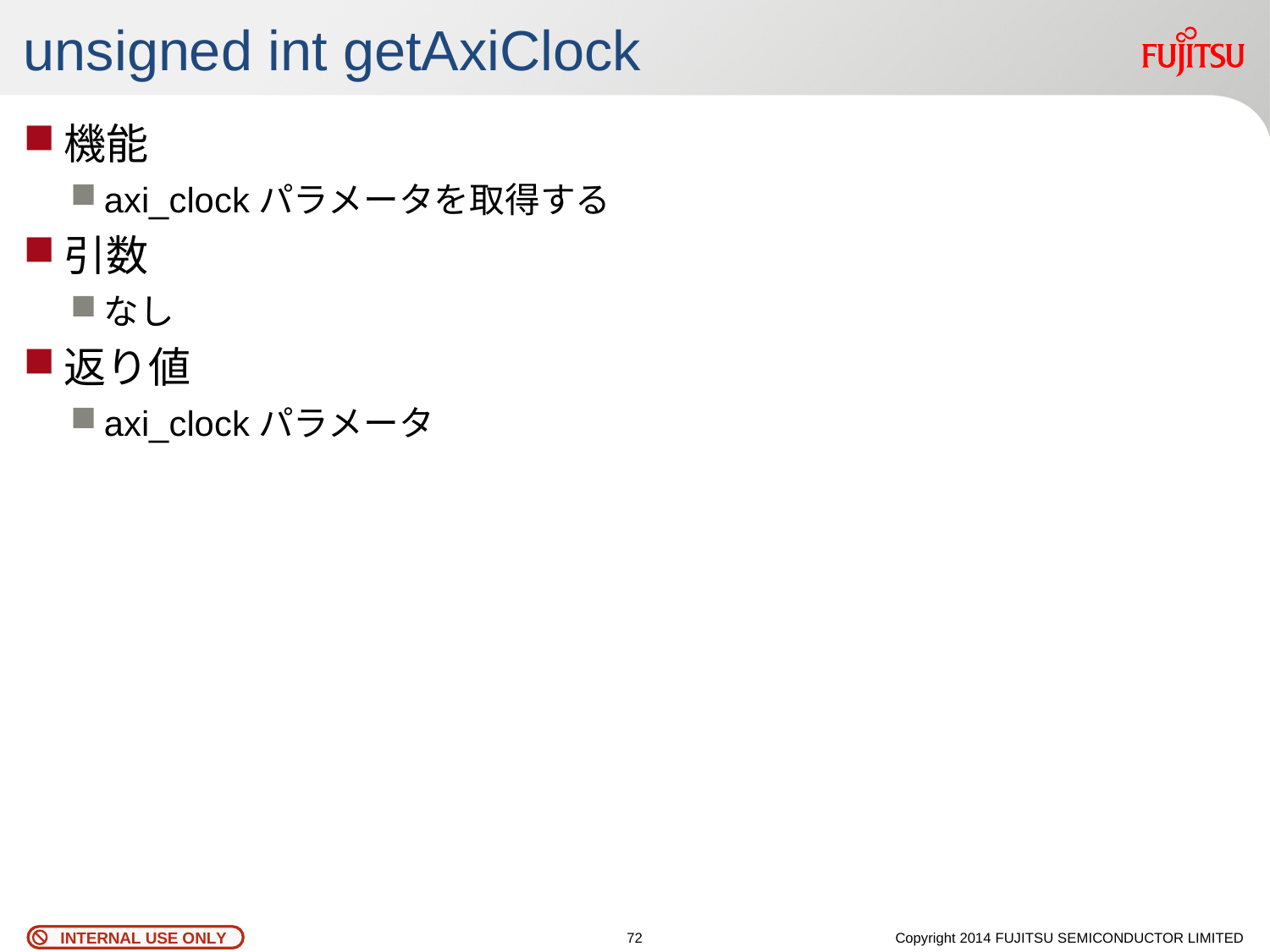

# unsigned int getAxiClock
機能
axi_clockパラメータを取得する
引数
なし
返り値
axi_clockパラメータ

72
Copyright 2014 FUJITSU SEMICONDUCTOR LIMITED